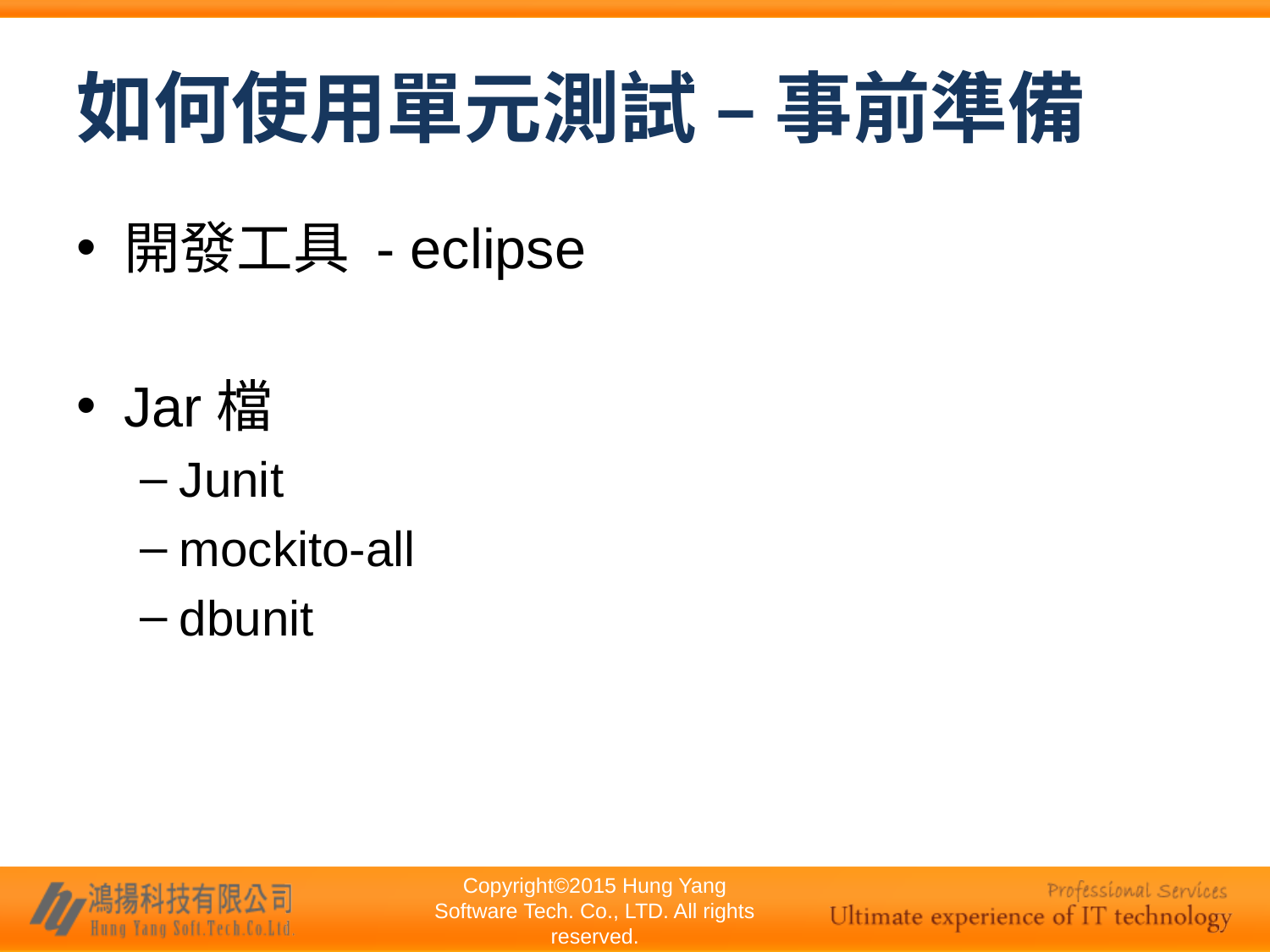

# 如何使用單元測試 – 事前準備
開發工具 - eclipse

Jar檔
Junit
mockito-all
dbunit